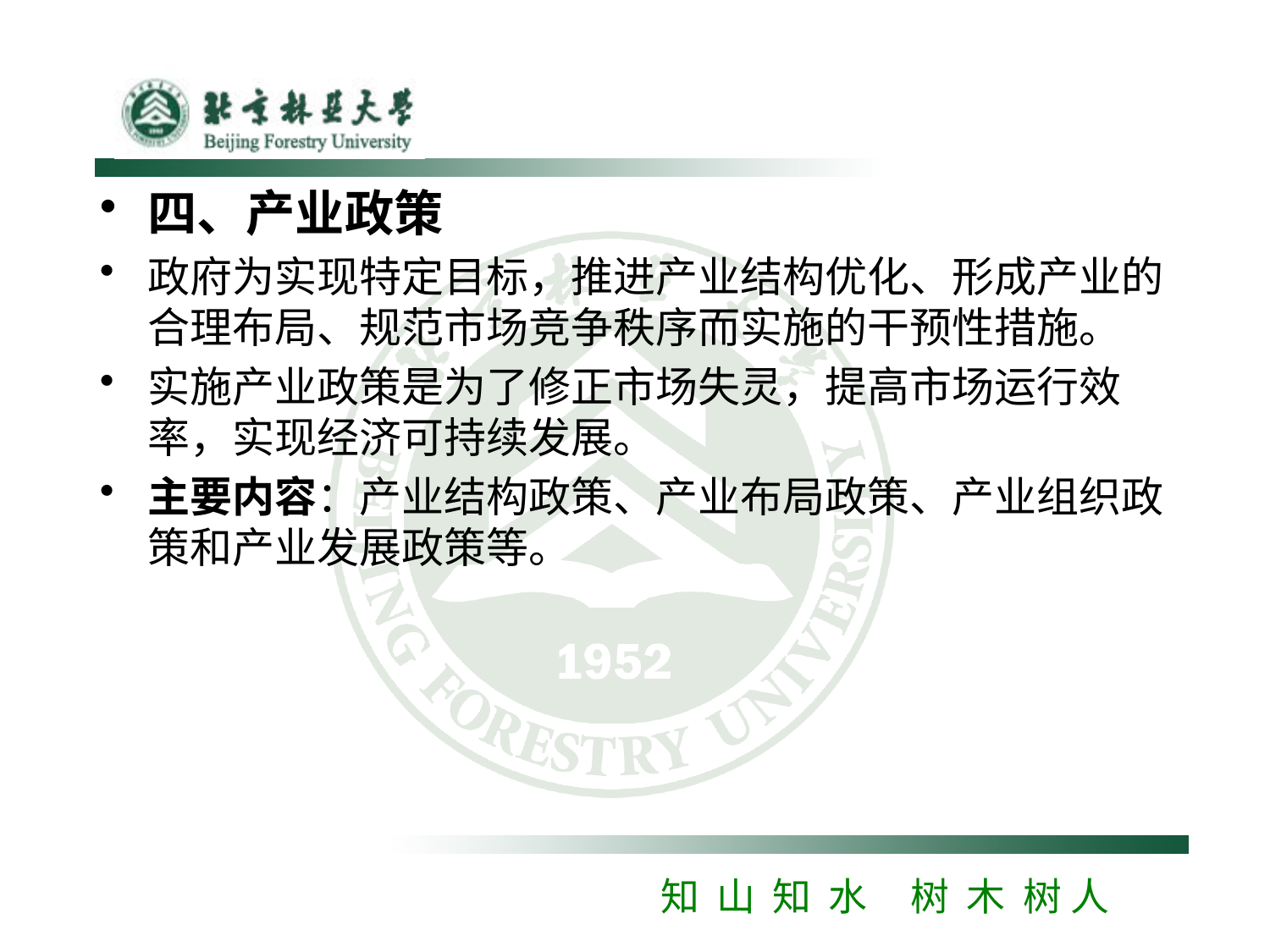

#
四、产业政策
政府为实现特定目标，推进产业结构优化、形成产业的合理布局、规范市场竞争秩序而实施的干预性措施。
实施产业政策是为了修正市场失灵，提高市场运行效率，实现经济可持续发展。
主要内容：产业结构政策、产业布局政策、产业组织政策和产业发展政策等。